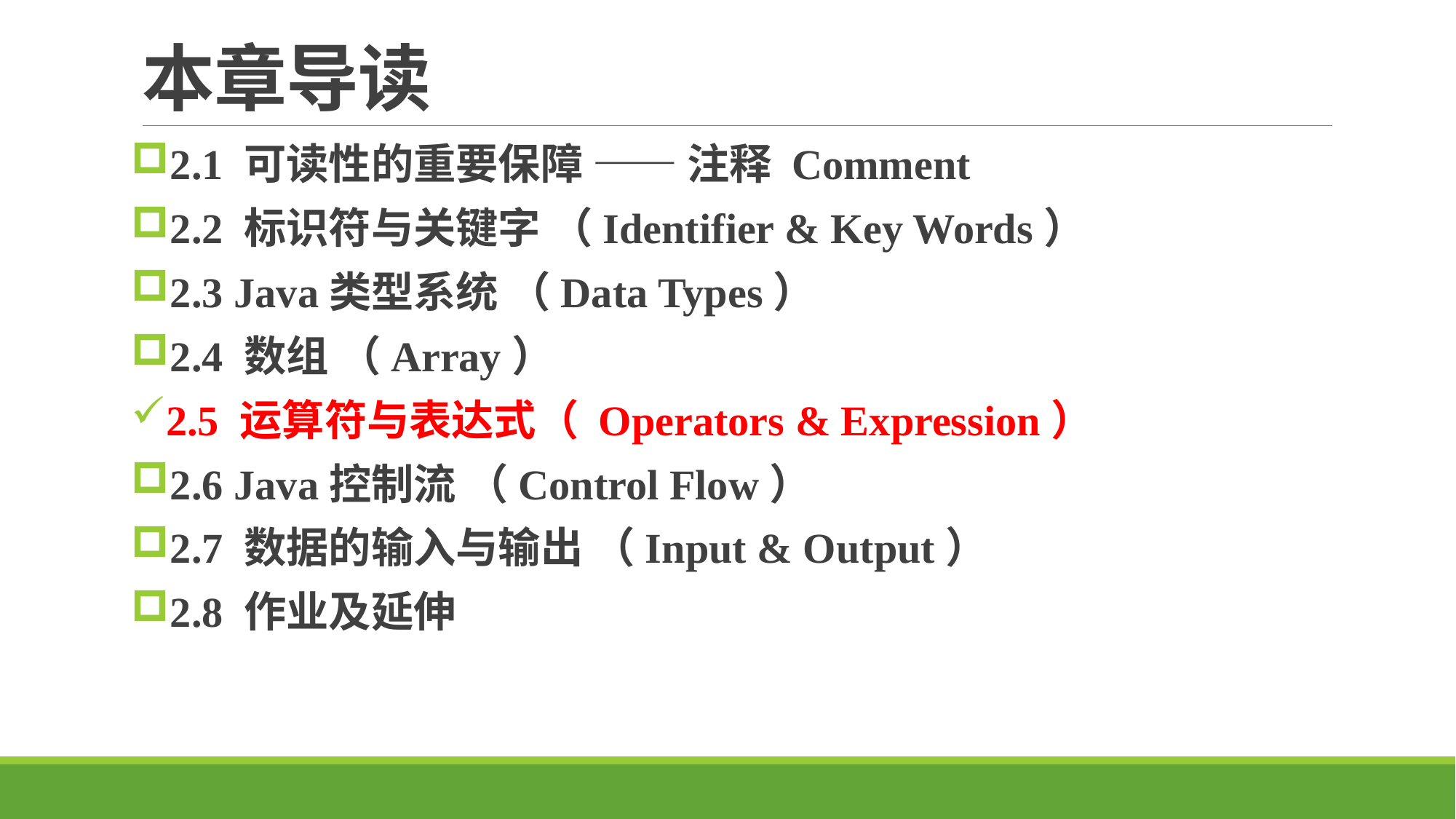

# 本章导读
2.1 可读性的重要保障 —— 注释 Comment
2.2 标识符与关键字 （Identifier & Key Words）
2.3 Java类型系统 （Data Types）
2.4 数组 （Array）
2.5 运算符与表达式（ Operators & Expression）
2.6 Java控制流 （Control Flow）
2.7 数据的输入与输出 （Input & Output）
2.8 作业及延伸